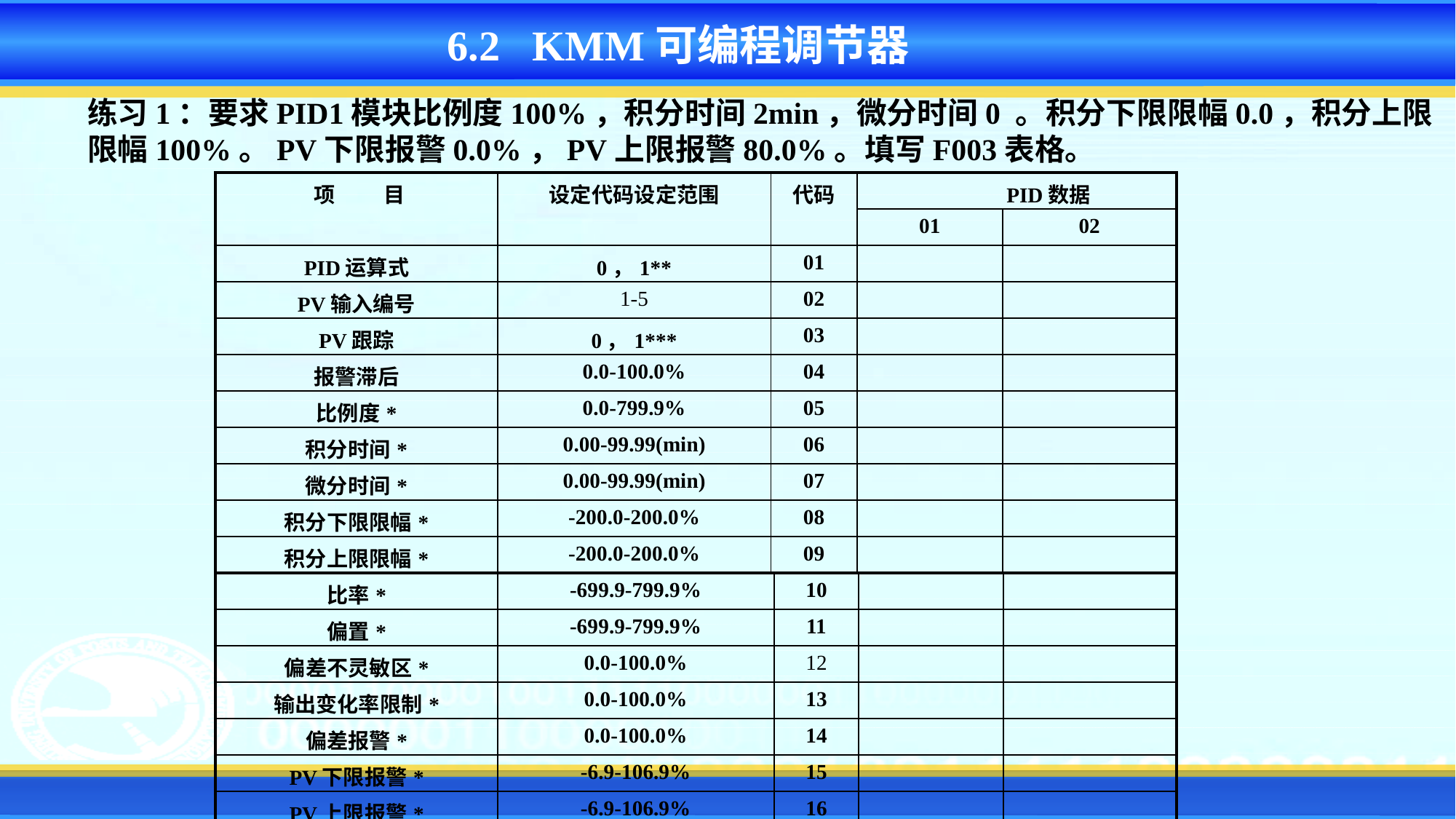

6.2   KMM可编程调节器
练习1：要求PID1模块比例度100%，积分时间2min，微分时间0 。积分下限限幅0.0，积分上限限幅100%。PV下限报警0.0%，PV上限报警80.0%。填写F003表格。
| 项 目 | 设定代码设定范围 | 代码 | PID数据 |  |
| --- | --- | --- | --- | --- |
|  |  |  | 01 | 02 |
| PID运算式 | 0，1\*\* | 01 |  |  |
| PV输入编号 | 1-5 | 02 |  |  |
| PV跟踪 | 0，1\*\*\* | 03 |  |  |
| 报警滞后 | 0.0-100.0% | 04 |  |  |
| 比例度\* | 0.0-799.9% | 05 |  |  |
| 积分时间\* | 0.00-99.99(min) | 06 |  |  |
| 微分时间\* | 0.00-99.99(min) | 07 |  |  |
| 积分下限限幅\* | -200.0-200.0% | 08 |  |  |
| 积分上限限幅\* | -200.0-200.0% | 09 |  |  |
| 比率\* | -699.9-799.9% | 10 |  |  |
| --- | --- | --- | --- | --- |
| 偏置\* | -699.9-799.9% | 11 |  |  |
| 偏差不灵敏区\* | 0.0-100.0% | 12 |  |  |
| 输出变化率限制\* | 0.0-100.0% | 13 |  |  |
| 偏差报警\* | 0.0-100.0% | 14 |  |  |
| PV下限报警\* | -6.9-106.9% | 15 |  |  |
| PV上限报警\* | -6.9-106.9% | 16 |  |  |